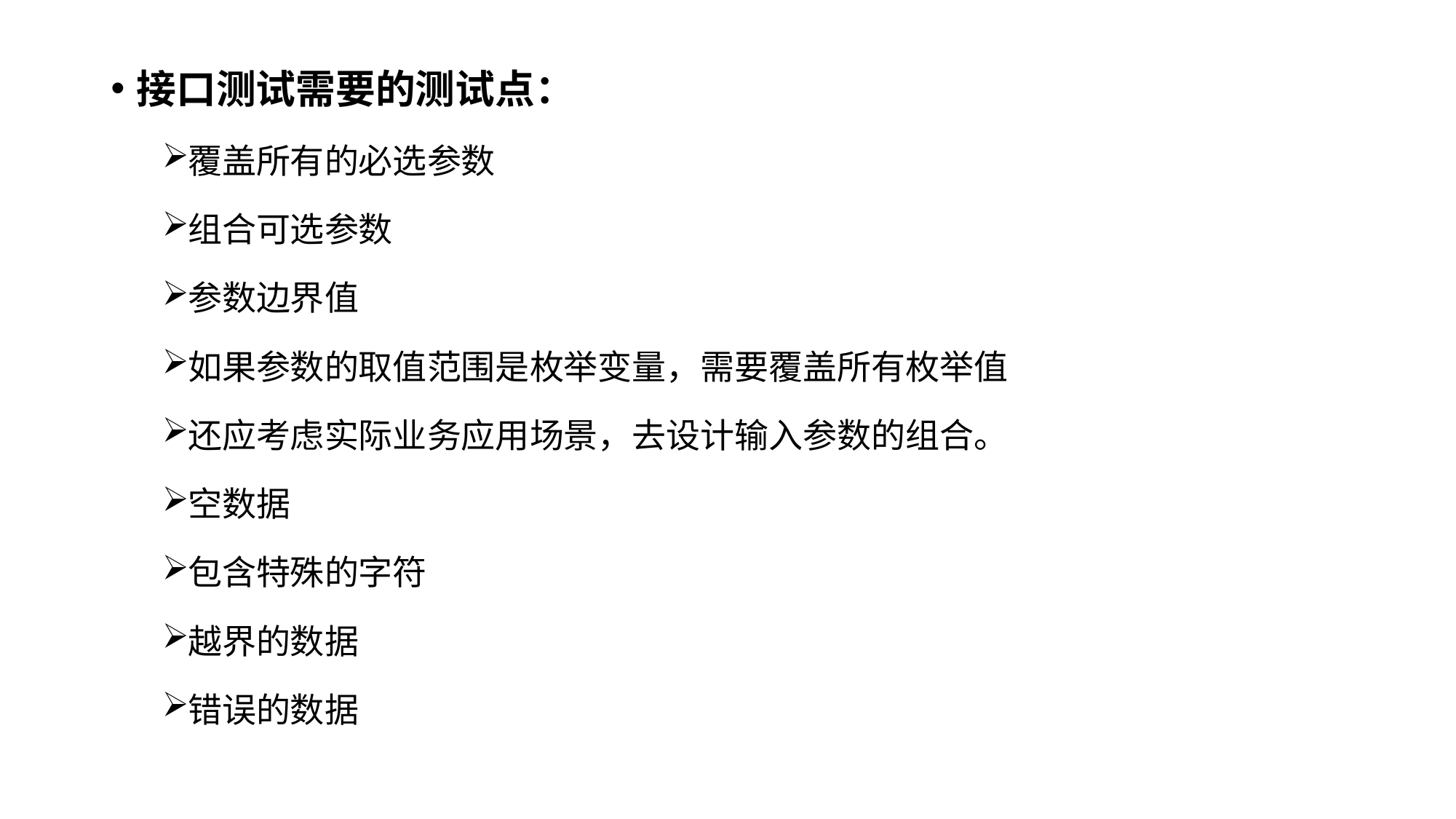

接口测试需要的测试点：
覆盖所有的必选参数
组合可选参数
参数边界值
如果参数的取值范围是枚举变量，需要覆盖所有枚举值
还应考虑实际业务应用场景，去设计输入参数的组合。
空数据
包含特殊的字符
越界的数据
错误的数据